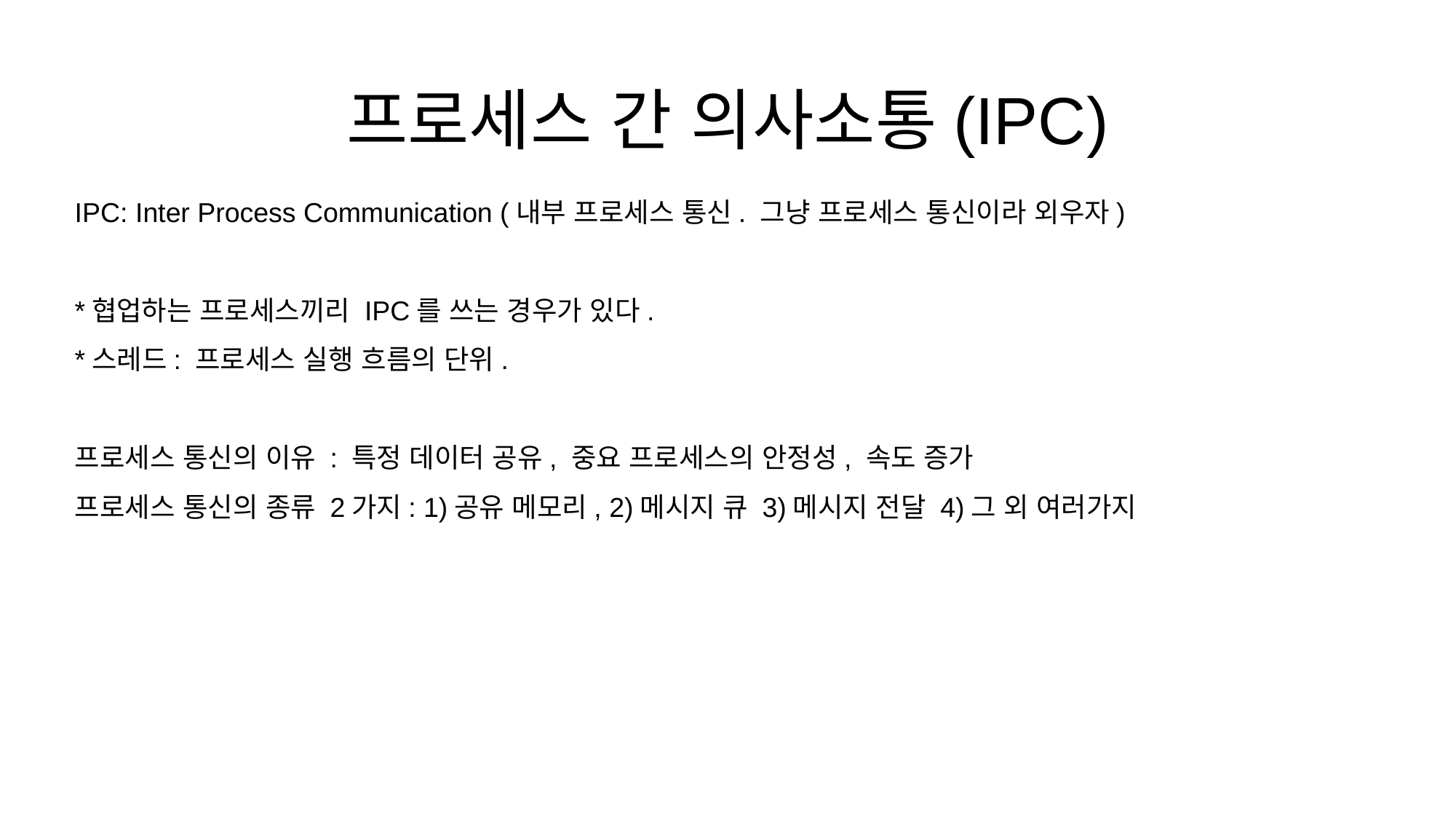

# 프로세스 간 의사소통(IPC)
IPC: Inter Process Communication (내부 프로세스 통신. 그냥 프로세스 통신이라 외우자)

*협업하는 프로세스끼리 IPC를 쓰는 경우가 있다.
*스레드: 프로세스 실행 흐름의 단위.

프로세스 통신의 이유 : 특정 데이터 공유, 중요 프로세스의 안정성, 속도 증가
프로세스 통신의 종류 2가지: 1)공유 메모리, 2)메시지 큐 3)메시지 전달 4)그 외 여러가지